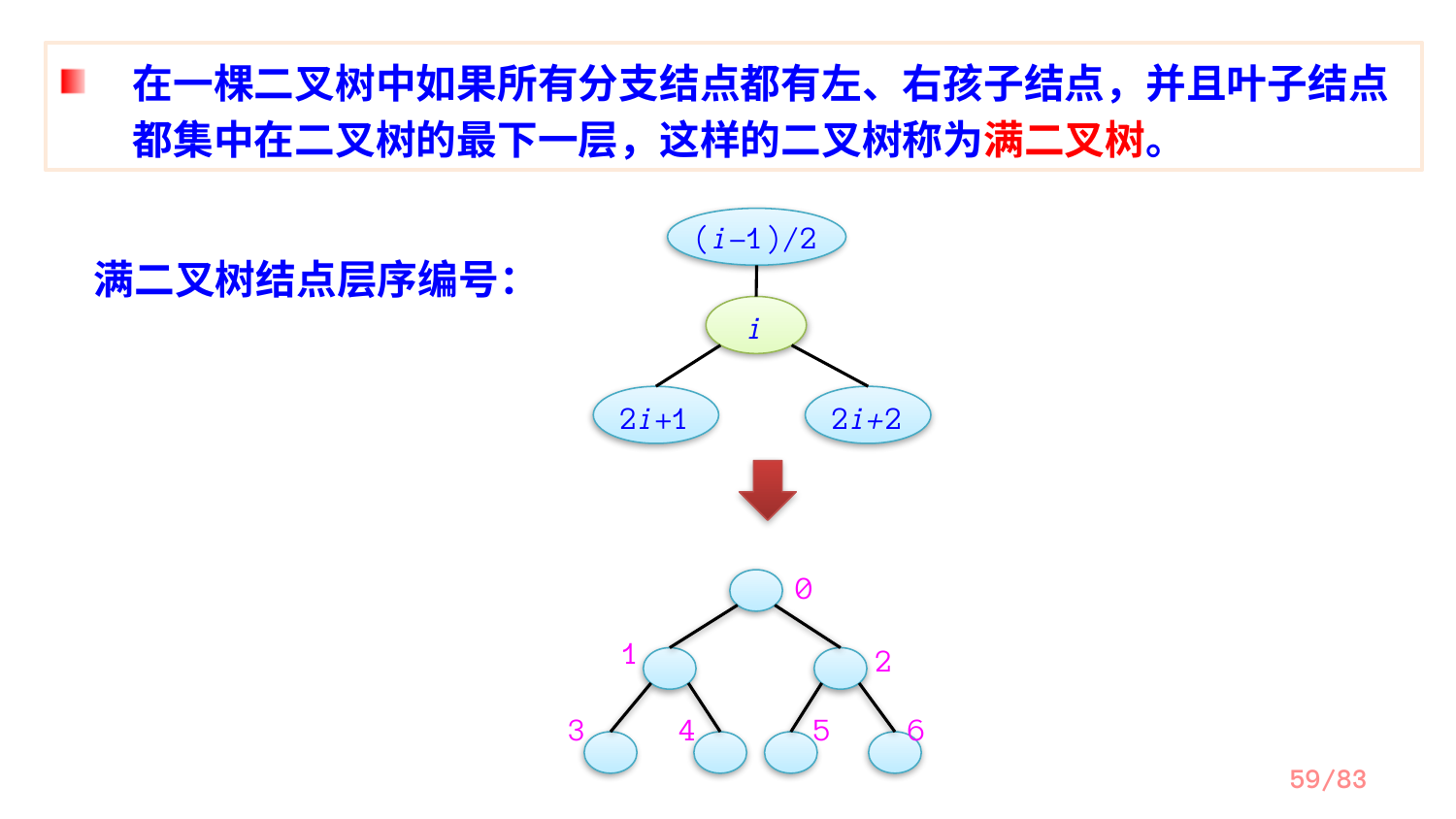

在一棵二叉树中如果所有分支结点都有左、右孩子结点，并且叶子结点都集中在二叉树的最下一层，这样的二叉树称为满二叉树。
(i-1)/2

i

2i+1
2i+2
满二叉树结点层序编号：

0
1
2
3
4
5
6

59/83